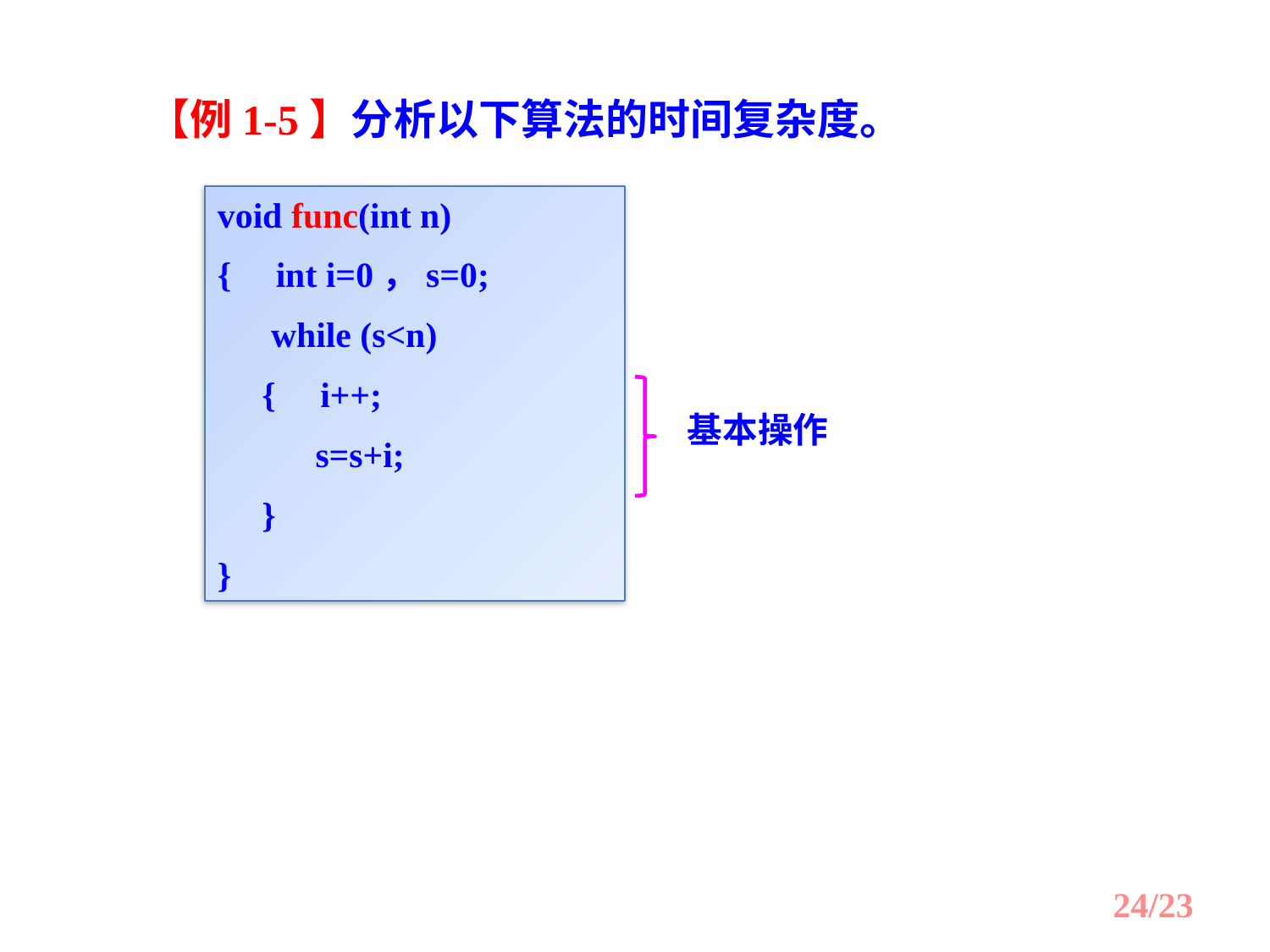

【例1-5】分析以下算法的时间复杂度。
void func(int n)
{     int i=0，s=0;
      while (s<n)
     {     i++;
           s=s+i;
     }
}

基本操作
24/23